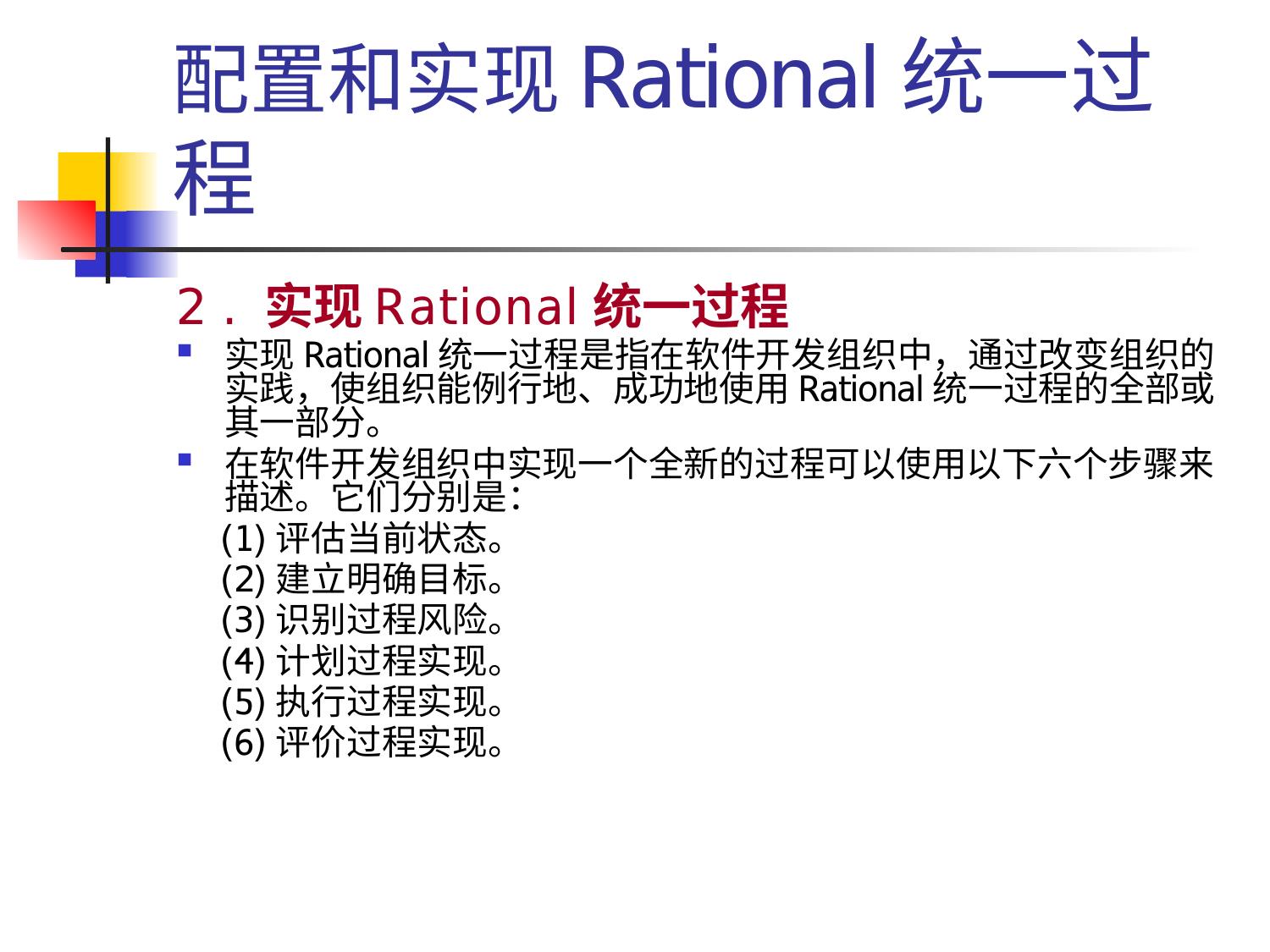

# 配置和实现Rational统一过程
2 . 实现Rational统一过程
实现Rational统一过程是指在软件开发组织中，通过改变组织的实践，使组织能例行地、成功地使用Rational统一过程的全部或其一部分。
在软件开发组织中实现一个全新的过程可以使用以下六个步骤来描述。它们分别是：
    (1)评估当前状态。
    (2)建立明确目标。
    (3)识别过程风险。
    (4)计划过程实现。
    (5)执行过程实现。
    (6)评价过程实现。